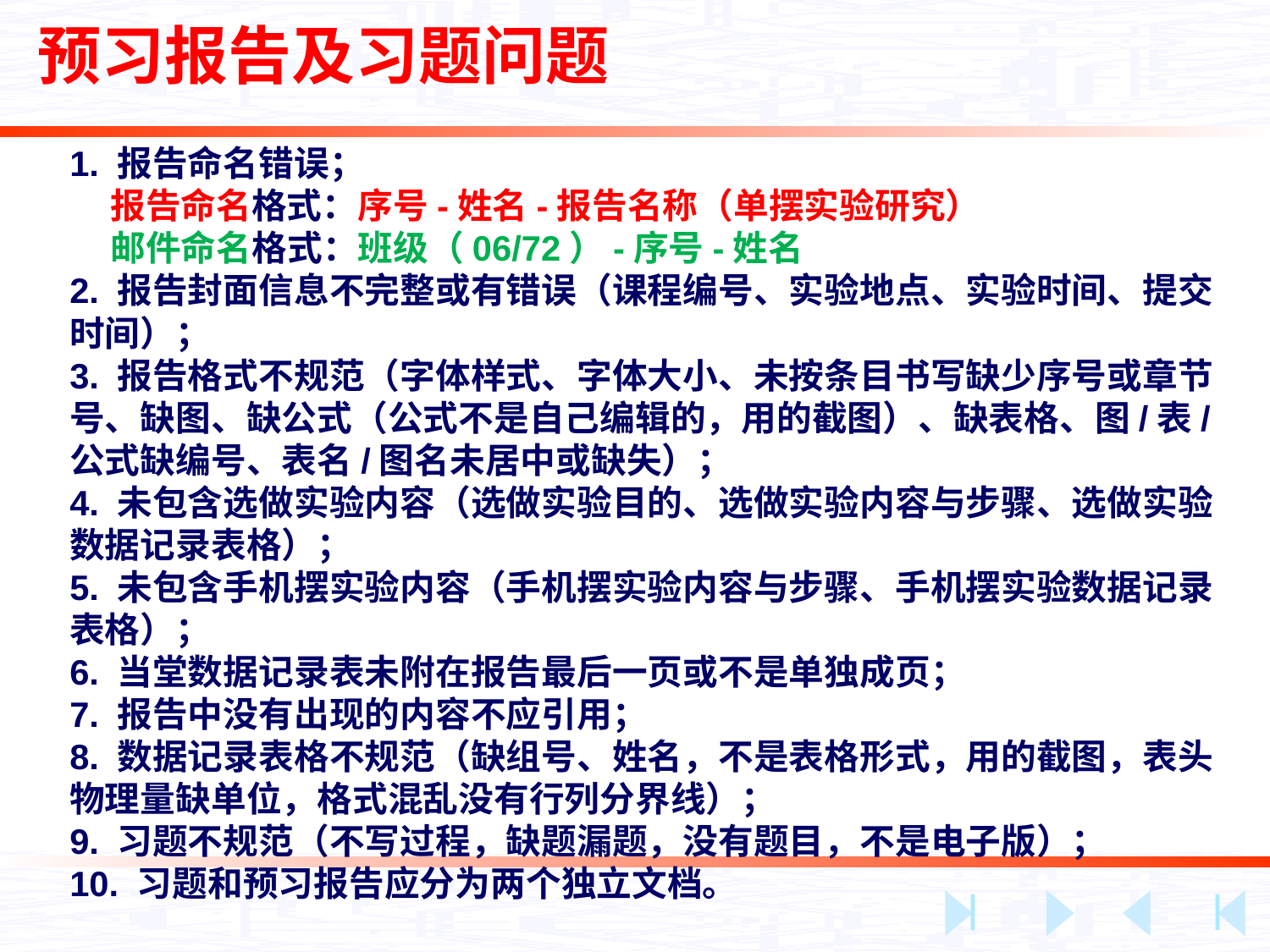

预习报告及习题问题
1. 报告命名错误；
    报告命名格式：序号-姓名-报告名称（单摆实验研究）
    邮件命名格式：班级（06/72）-序号-姓名
2. 报告封面信息不完整或有错误（课程编号、实验地点、实验时间、提交时间）；
3. 报告格式不规范（字体样式、字体大小、未按条目书写缺少序号或章节号、缺图、缺公式（公式不是自己编辑的，用的截图）、缺表格、图/表/公式缺编号、表名/图名未居中或缺失）；
4. 未包含选做实验内容（选做实验目的、选做实验内容与步骤、选做实验数据记录表格）；
5. 未包含手机摆实验内容（手机摆实验内容与步骤、手机摆实验数据记录表格）；
6. 当堂数据记录表未附在报告最后一页或不是单独成页；
7. 报告中没有出现的内容不应引用；
8. 数据记录表格不规范（缺组号、姓名，不是表格形式，用的截图，表头物理量缺单位，格式混乱没有行列分界线）；
9. 习题不规范（不写过程，缺题漏题，没有题目，不是电子版）；
10. 习题和预习报告应分为两个独立文档。